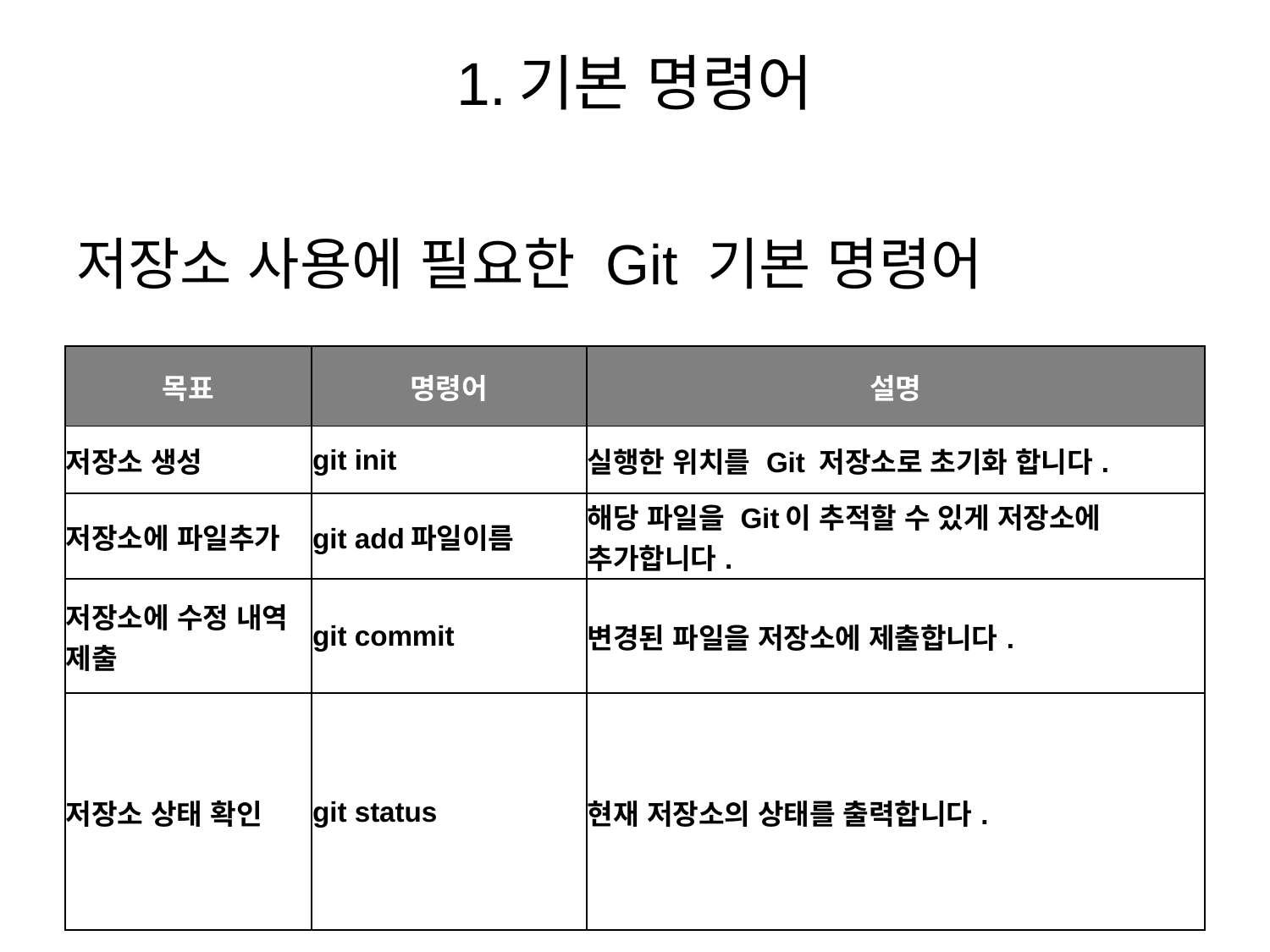

# 1.기본 명령어
저장소 사용에 필요한 Git 기본 명령어

| 목표 | 명령어 | 설명 |
| --- | --- | --- |
| 저장소 생성 | git init | 실행한 위치를 Git 저장소로 초기화 합니다. |
| 저장소에 파일추가 | git add파일이름 | 해당 파일을 Git이 추적할 수 있게 저장소에 추가합니다. |
| 저장소에 수정 내역 제출 | git commit | 변경된 파일을 저장소에 제출합니다. |
| 저장소 상태 확인 | git status | 현재 저장소의 상태를 출력합니다. |